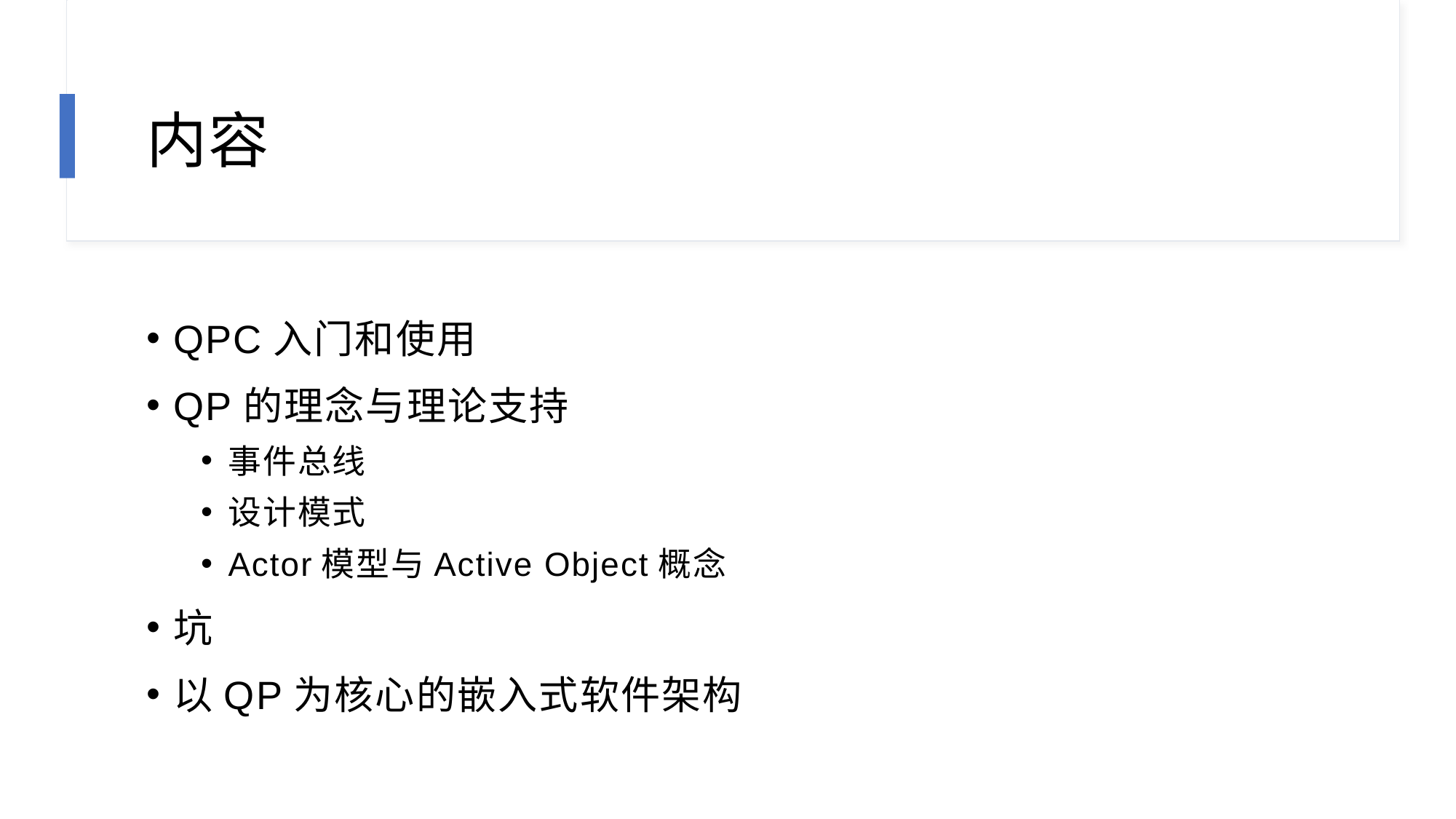

# 内容
QPC入门和使用
QP的理念与理论支持
事件总线
设计模式
Actor模型与Active Object概念
坑
以QP为核心的嵌入式软件架构